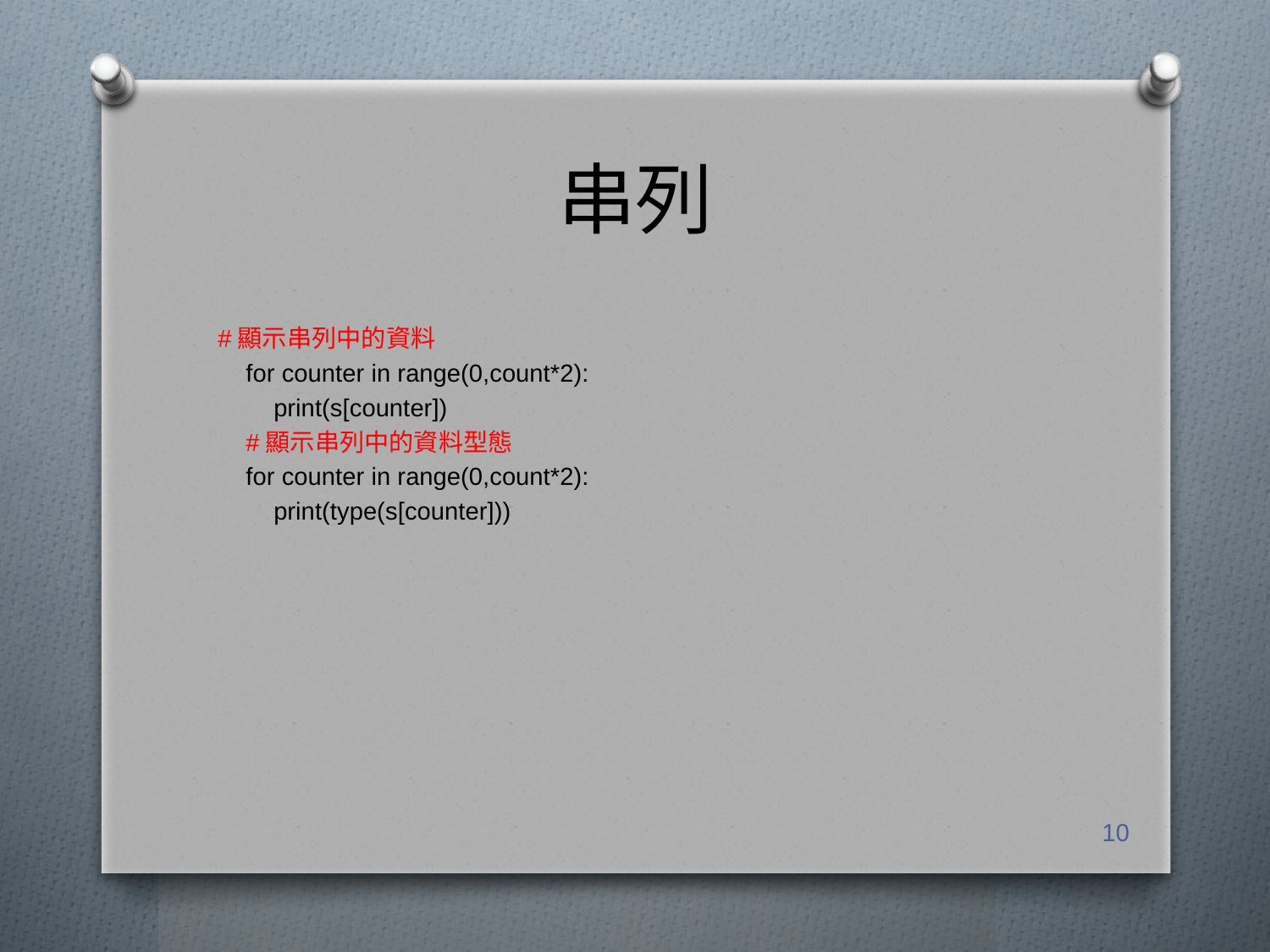

# 串列
#顯示串列中的資料
    for counter in range(0,count*2):
        print(s[counter])
    #顯示串列中的資料型態
    for counter in range(0,count*2):
        print(type(s[counter]))

10